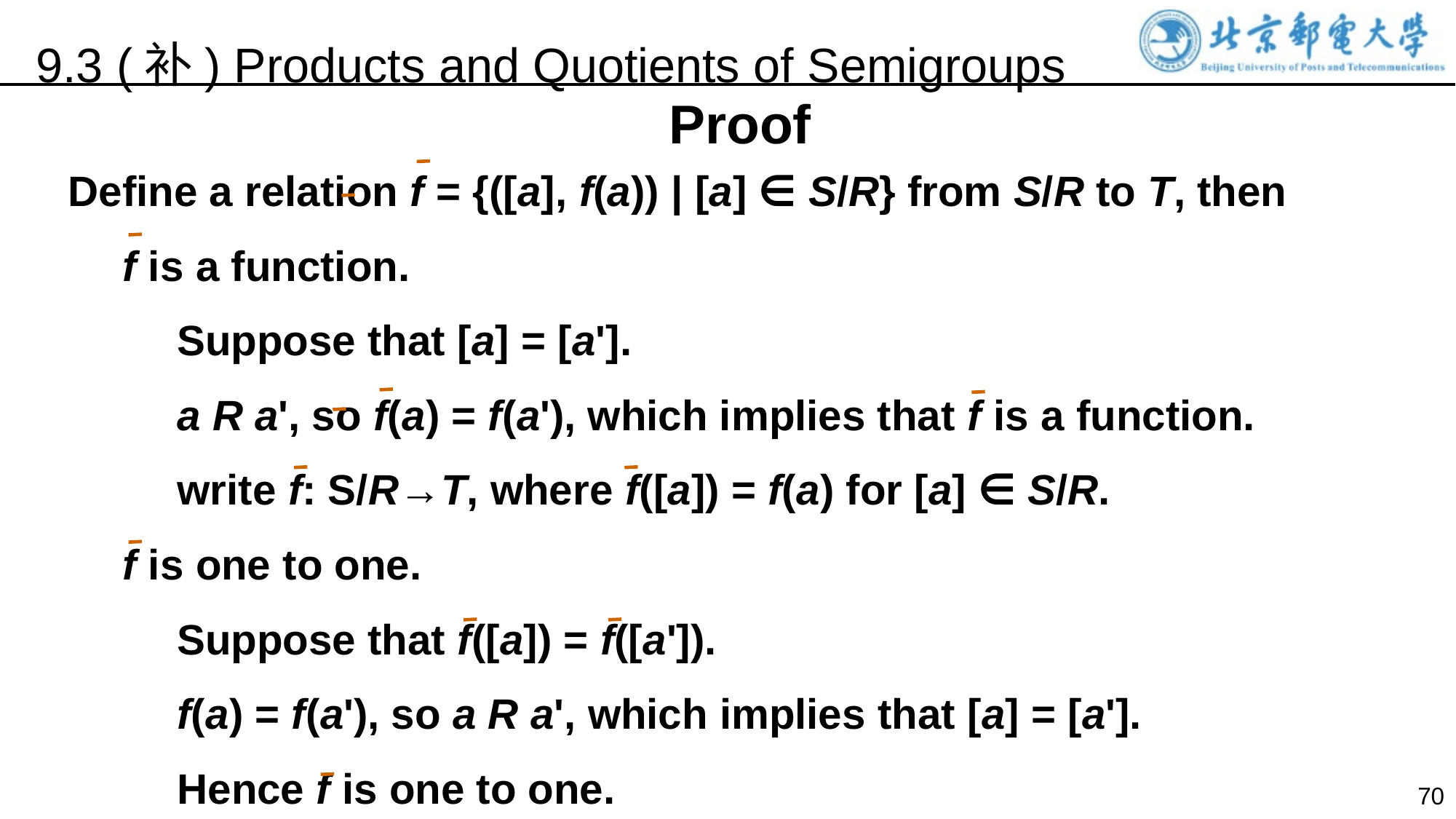

9.3 (补) Products and Quotients of Semigroups
Proof
Define a relation f = {([a], f(a)) | [a] ∈ S/R} from S/R to T, then
f is a function.
Suppose that [a] = [a'].
a R a', so f(a) = f(a'), which implies that f is a function.
write f: S/R→T, where f([a]) = f(a) for [a] ∈ S/R.
f is one to one.
Suppose that f([a]) = f([a']).
f(a) = f(a'), so a R a', which implies that [a] = [a'].
Hence f is one to one.